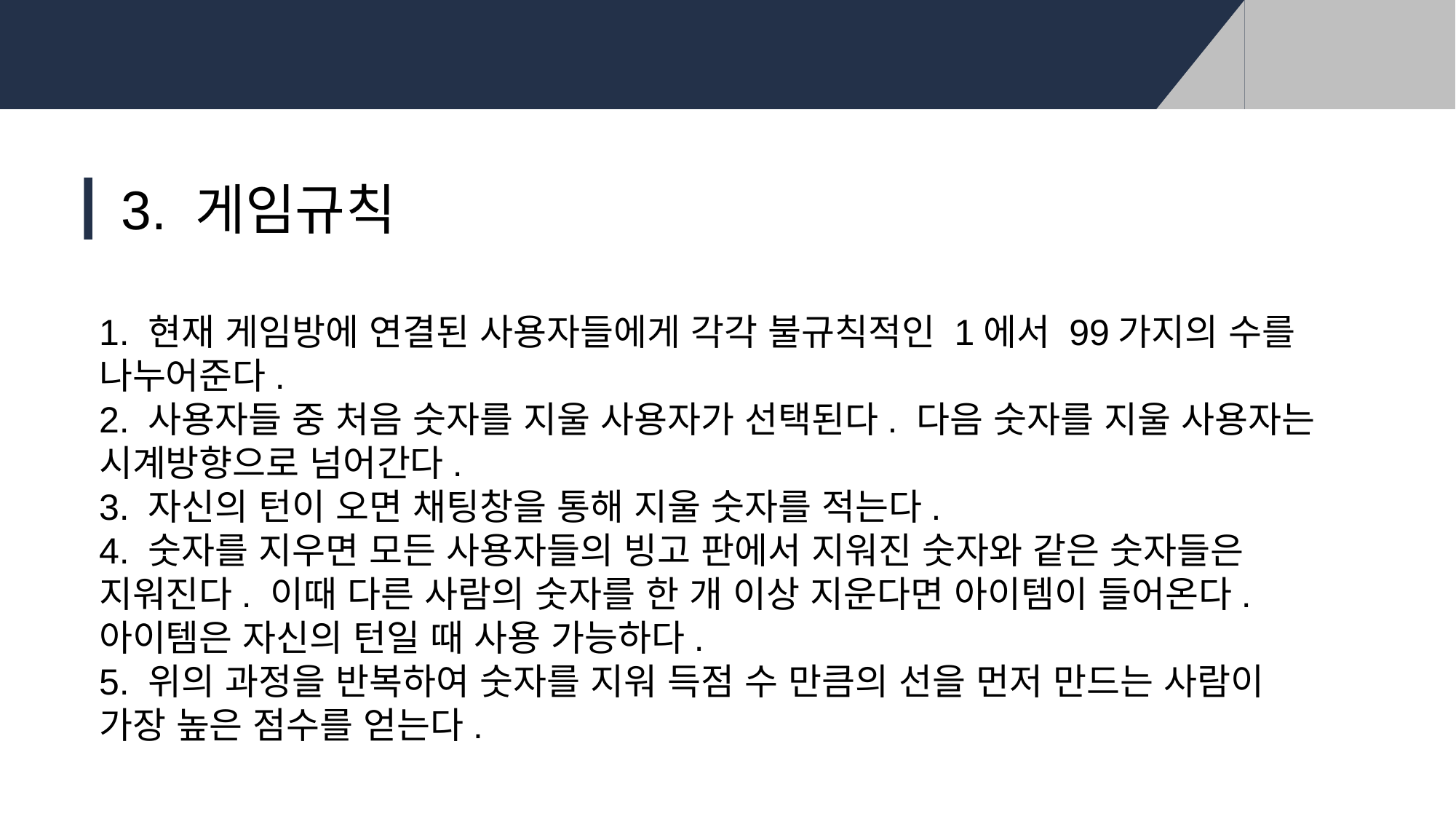

3. 게임규칙

1. 현재 게임방에 연결된 사용자들에게 각각 불규칙적인 1에서 99가지의 수를 나누어준다.
2. 사용자들 중 처음 숫자를 지울 사용자가 선택된다. 다음 숫자를 지울 사용자는 시계방향으로 넘어간다.
3. 자신의 턴이 오면 채팅창을 통해 지울 숫자를 적는다.
4. 숫자를 지우면 모든 사용자들의 빙고 판에서 지워진 숫자와 같은 숫자들은 지워진다. 이때 다른 사람의 숫자를 한 개 이상 지운다면 아이템이 들어온다. 아이템은 자신의 턴일 때 사용 가능하다.
5. 위의 과정을 반복하여 숫자를 지워 득점 수 만큼의 선을 먼저 만드는 사람이 가장 높은 점수를 얻는다.